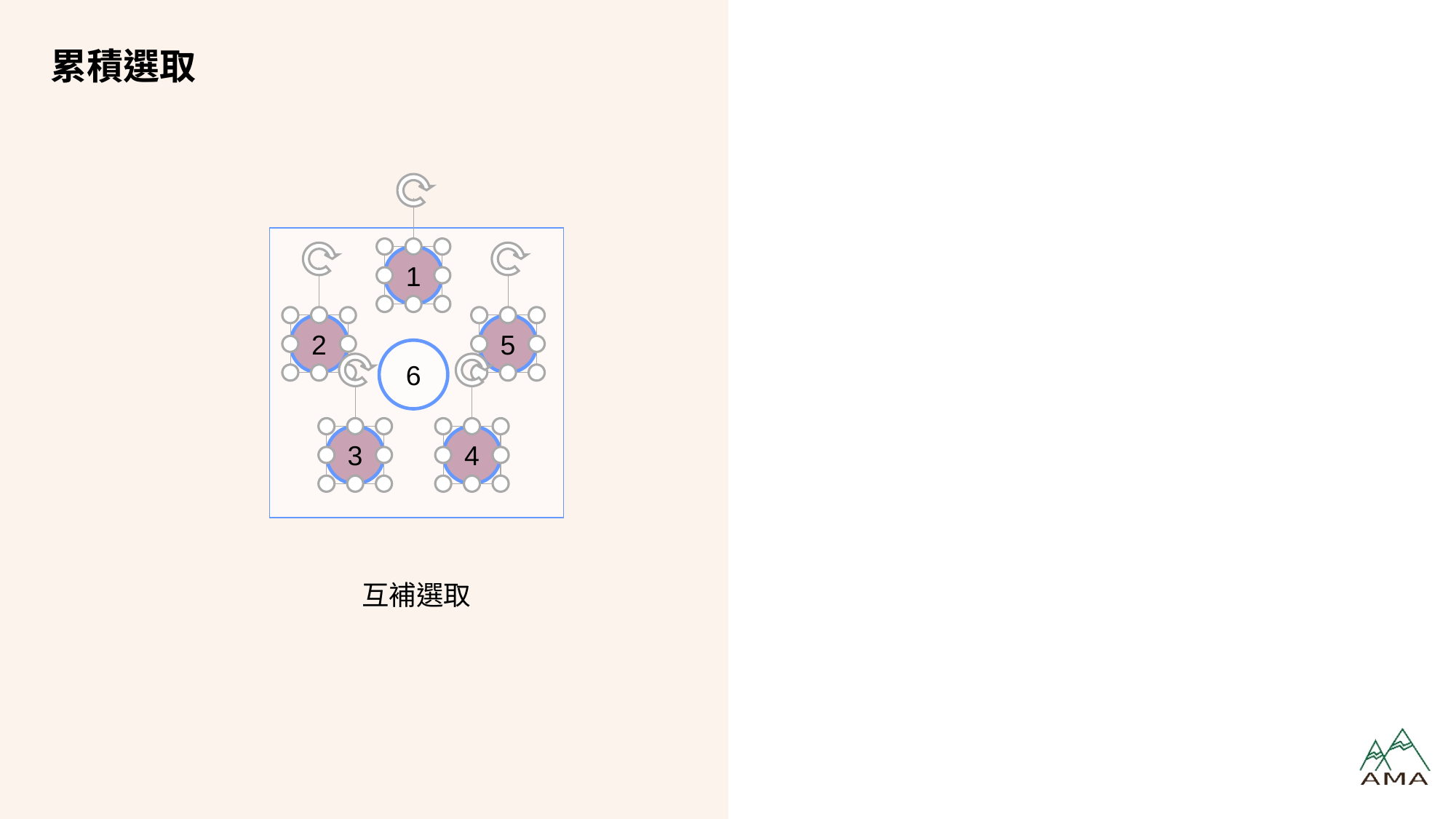

# 累積選取

1
2
5
6

3
4
互補選取